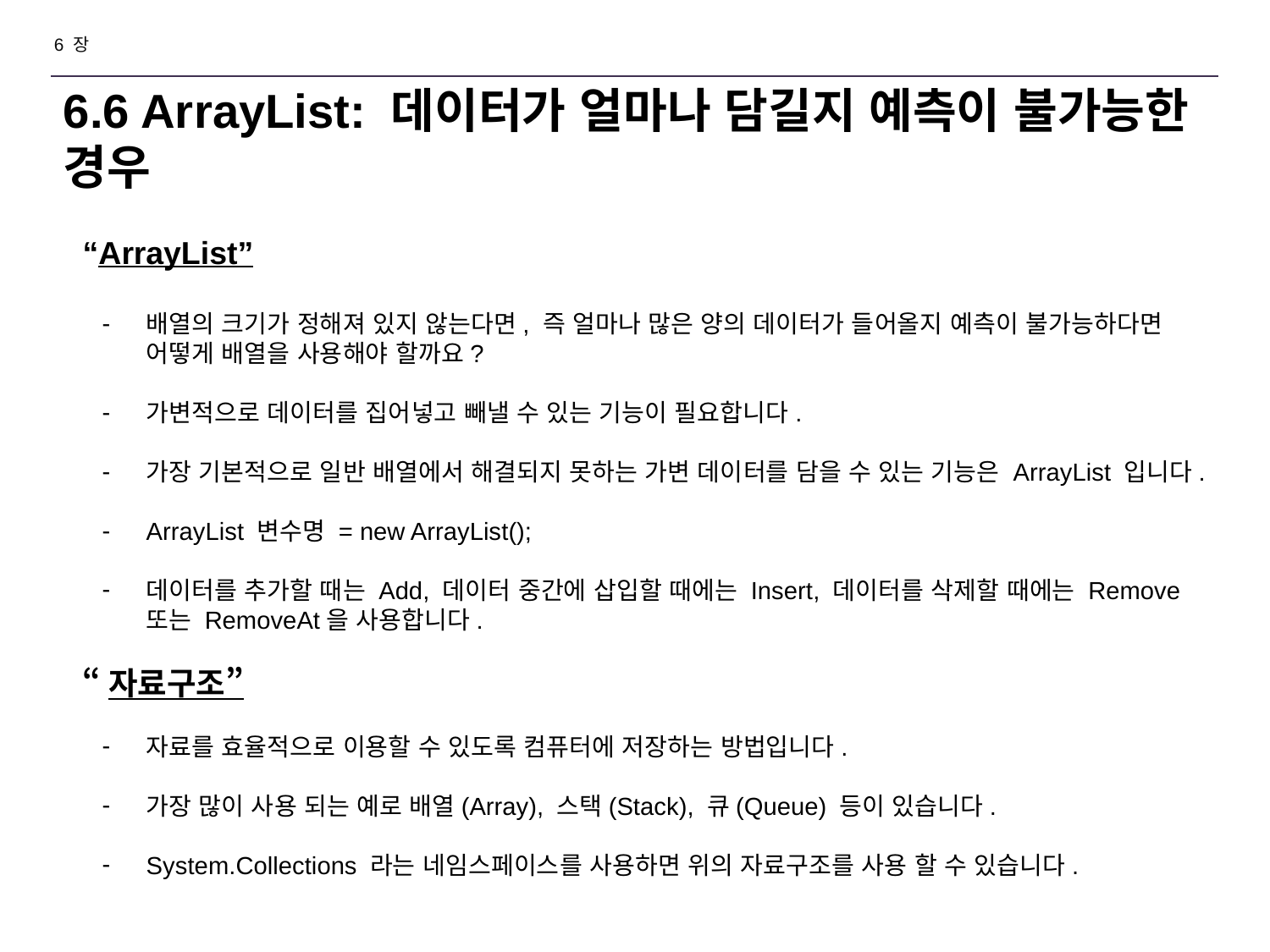

6 장
# 6.6 ArrayList: 데이터가 얼마나 담길지 예측이 불가능한 경우
“ArrayList”

배열의 크기가 정해져 있지 않는다면, 즉 얼마나 많은 양의 데이터가 들어올지 예측이 불가능하다면 어떻게 배열을 사용해야 할까요?

가변적으로 데이터를 집어넣고 빼낼 수 있는 기능이 필요합니다.

가장 기본적으로 일반 배열에서 해결되지 못하는 가변 데이터를 담을 수 있는 기능은 ArrayList 입니다.

ArrayList 변수명 = new ArrayList();

데이터를 추가할 때는 Add, 데이터 중간에 삽입할 때에는 Insert, 데이터를 삭제할 때에는 Remove 또는 RemoveAt을 사용합니다.

“자료구조”

자료를 효율적으로 이용할 수 있도록 컴퓨터에 저장하는 방법입니다.

가장 많이 사용 되는 예로 배열(Array), 스택(Stack), 큐(Queue) 등이 있습니다.

System.Collections 라는 네임스페이스를 사용하면 위의 자료구조를 사용 할 수 있습니다.